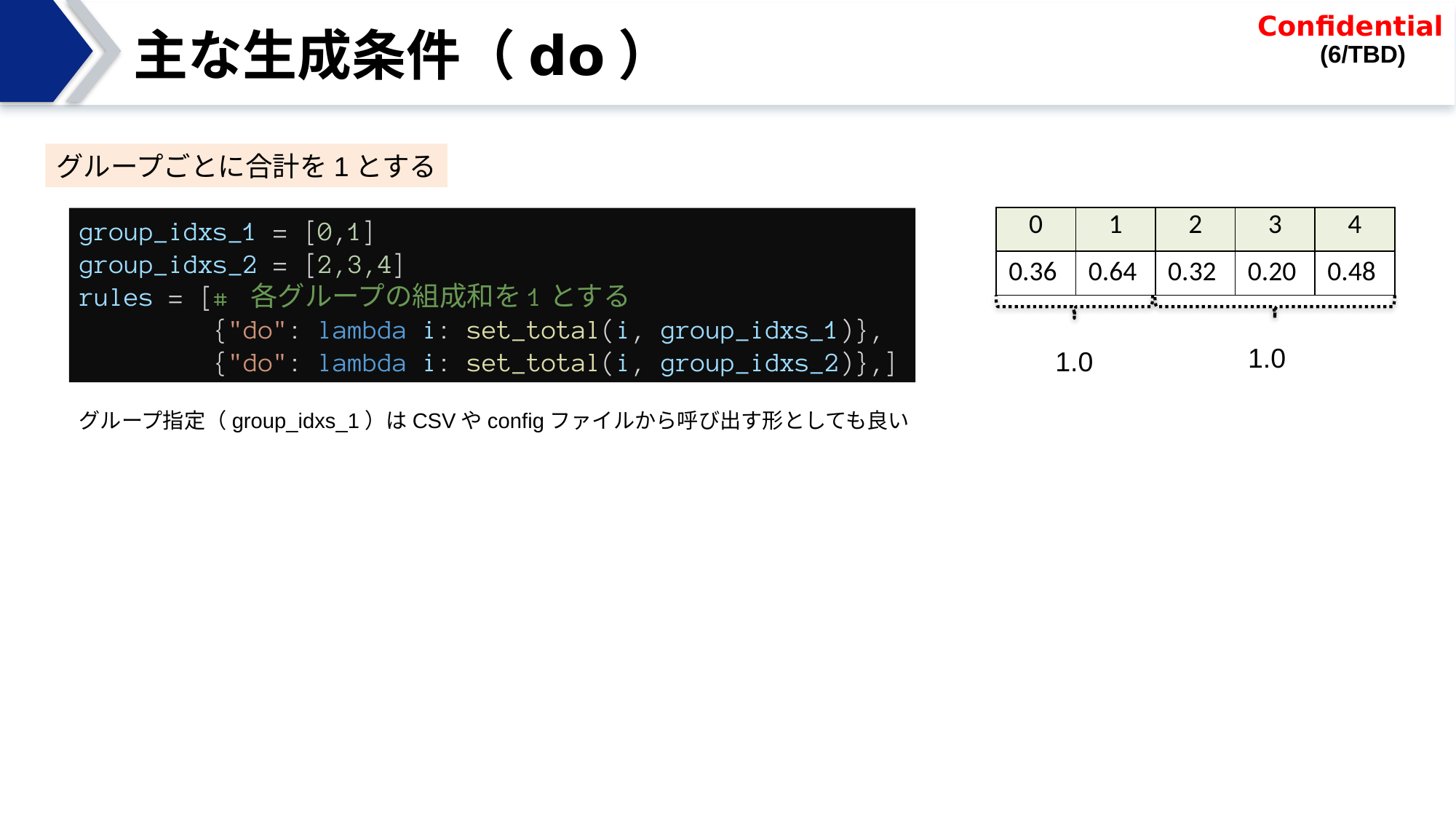

# 主な生成条件（do）
グループごとに合計を1とする

| 0 | 1 | 2 | 3 | 4 |
| --- | --- | --- | --- | --- |
| 0.36 | 0.64 | 0.32 | 0.20 | 0.48 |
group_idxs_1 = [0,1]
group_idxs_2 = [2,3,4]
rules = [# 各グループの組成和を1とする
         {"do": lambda i: set_total(i, group_idxs_1)},
         {"do": lambda i: set_total(i, group_idxs_2)},]

1.0
1.0
グループ指定（group_idxs_1）はCSVやconfigファイルから呼び出す形としても良い